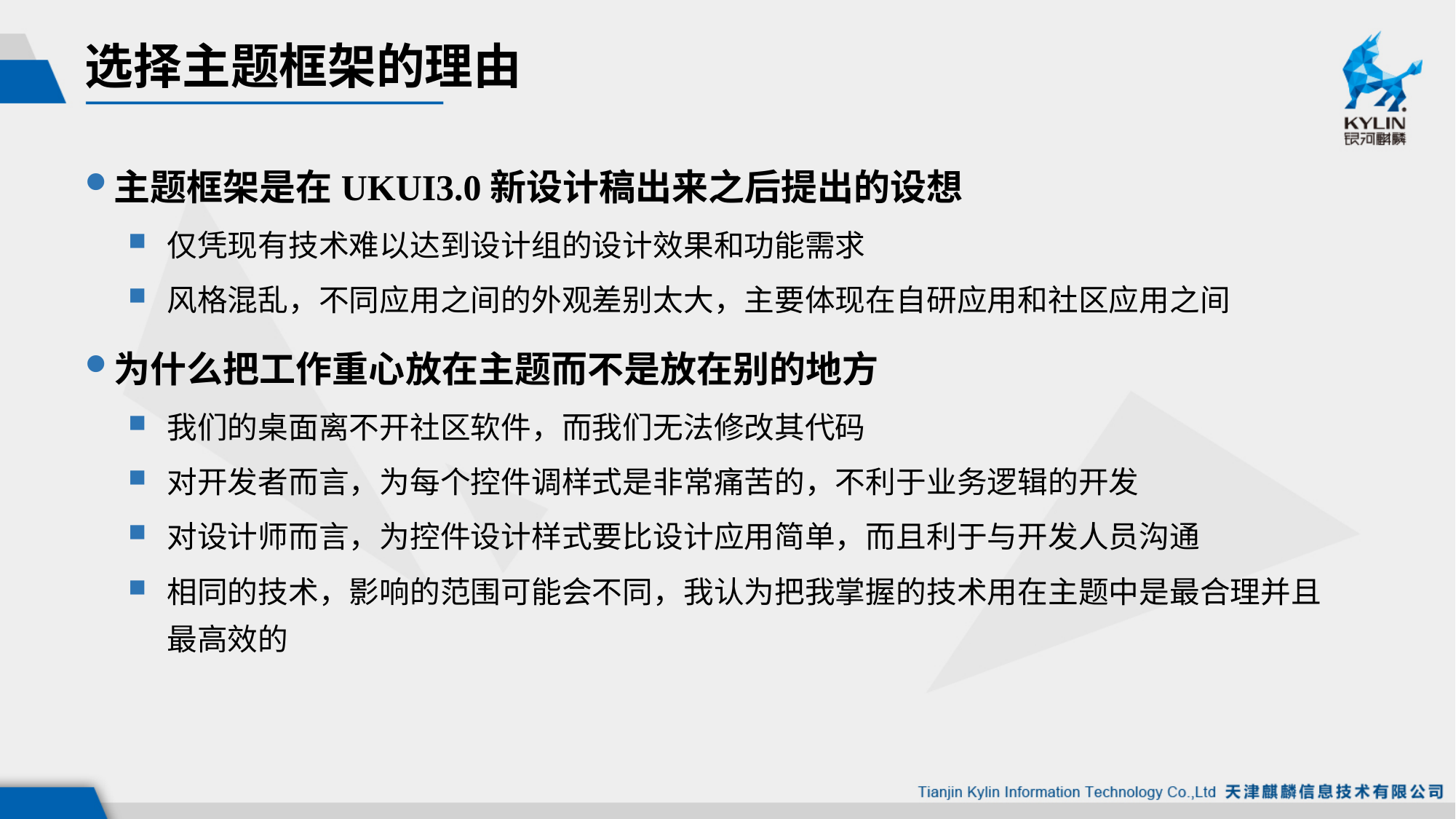

# 选择主题框架的理由
主题框架是在UKUI3.0新设计稿出来之后提出的设想
仅凭现有技术难以达到设计组的设计效果和功能需求
风格混乱，不同应用之间的外观差别太大，主要体现在自研应用和社区应用之间
为什么把工作重心放在主题而不是放在别的地方
我们的桌面离不开社区软件，而我们无法修改其代码
对开发者而言，为每个控件调样式是非常痛苦的，不利于业务逻辑的开发
对设计师而言，为控件设计样式要比设计应用简单，而且利于与开发人员沟通
相同的技术，影响的范围可能会不同，我认为把我掌握的技术用在主题中是最合理并且最高效的